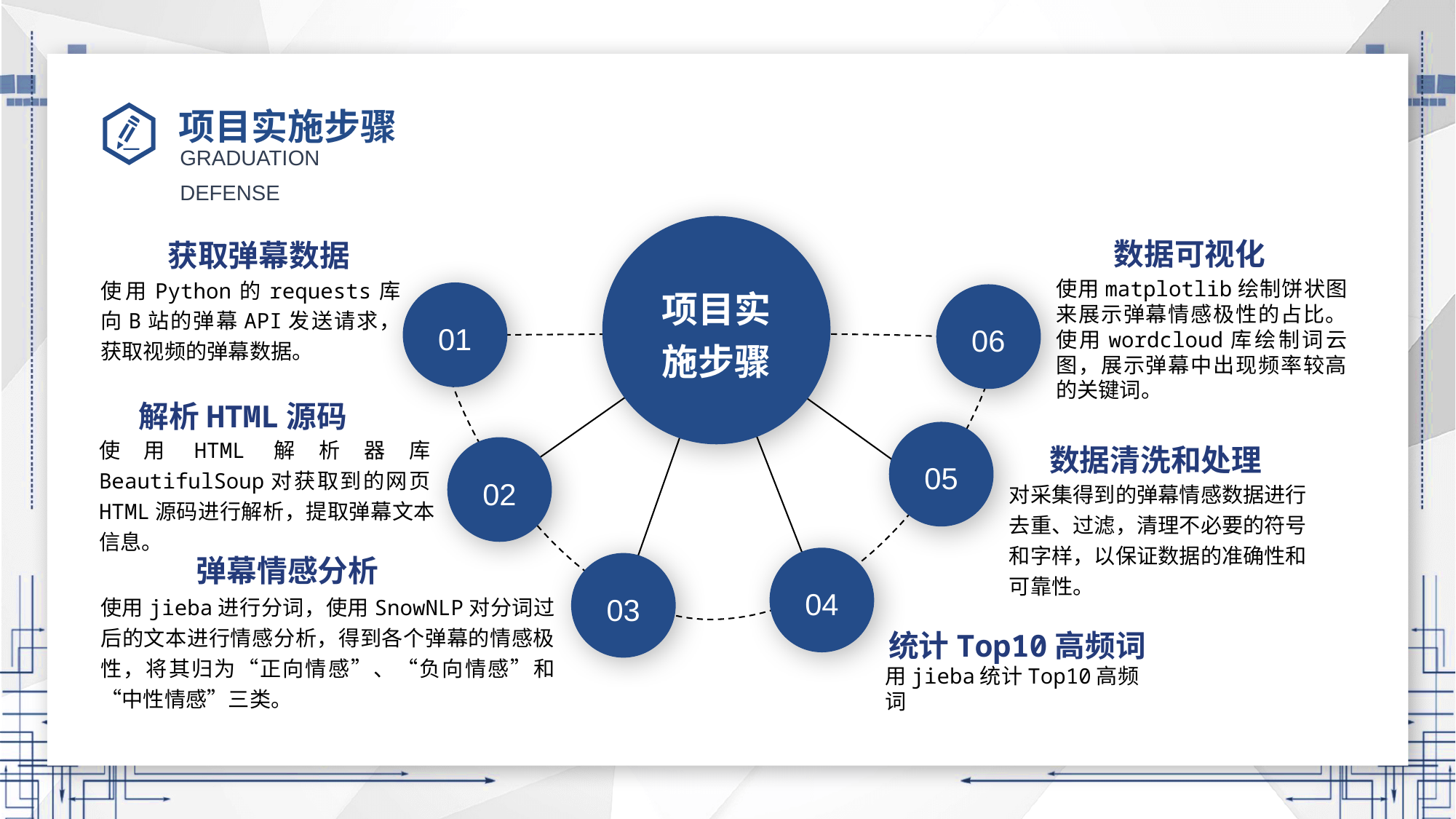

# 项目实施步骤

项目实施步骤
数据可视化
获取弹幕数据
使用Python的requests库向B站的弹幕API发送请求，获取视频的弹幕数据。
使用matplotlib绘制饼状图来展示弹幕情感极性的占比。使用wordcloud库绘制词云图，展示弹幕中出现频率较高的关键词。
01
06

解析HTML源码
05
使用HTML解析器库BeautifulSoup对获取到的网页HTML源码进行解析，提取弹幕文本信息。
数据清洗和处理
02
对采集得到的弹幕情感数据进行去重、过滤，清理不必要的符号和字样，以保证数据的准确性和可靠性。
弹幕情感分析
04
03
使用jieba进行分词，使用SnowNLP对分词过后的文本进行情感分析，得到各个弹幕的情感极性，将其归为“正向情感”、“负向情感”和“中性情感”三类。
统计Top10高频词
用jieba统计Top10高频词